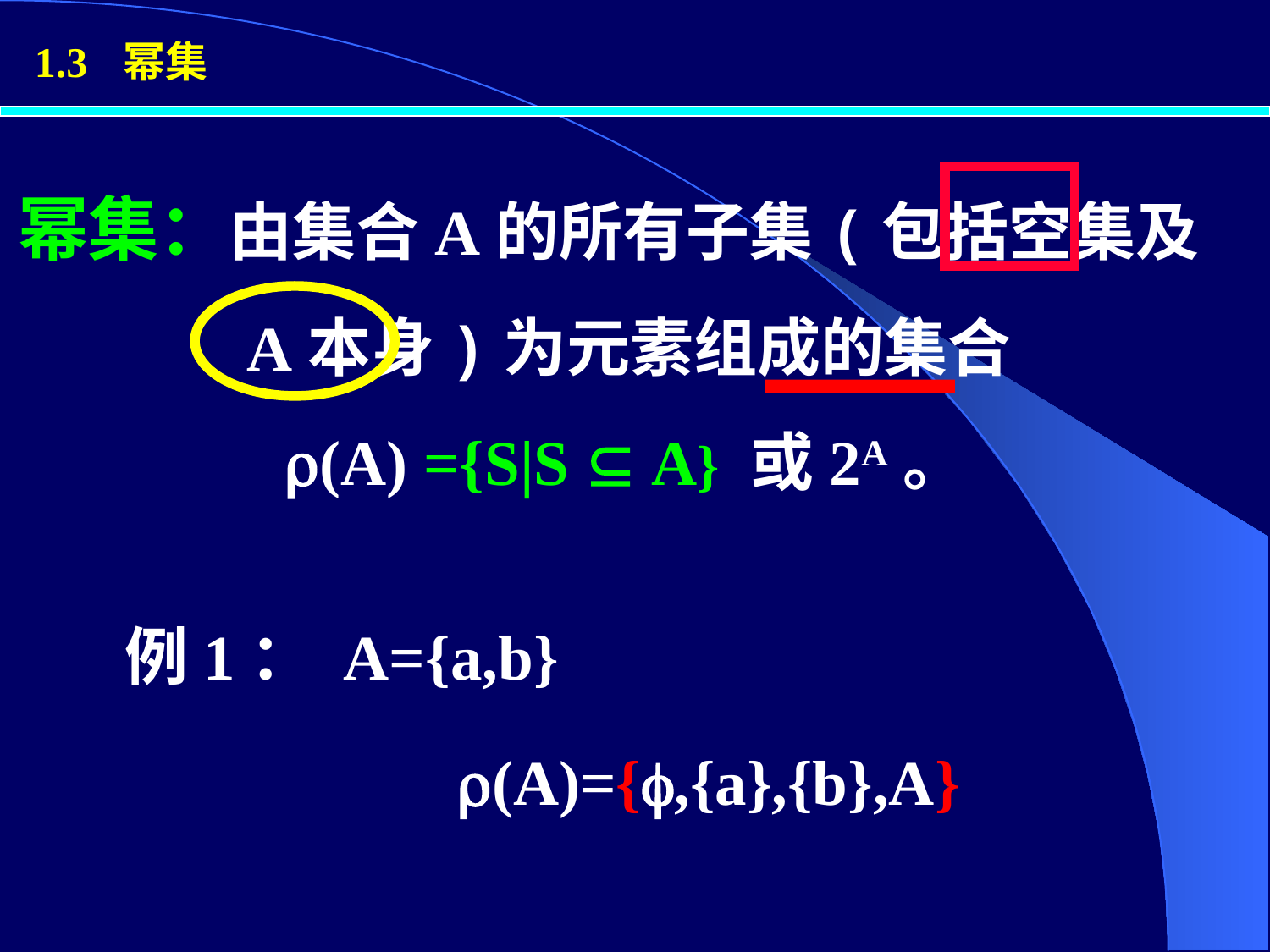

1.3 幂集

幂集：由集合A的所有子集(包括空集及
      A本身)为元素组成的集合
       ρ(A) ={S|S ⊆ A} 或2A。

例1： A={a,b}
 ρ(A)={φ,{a},{b},A}